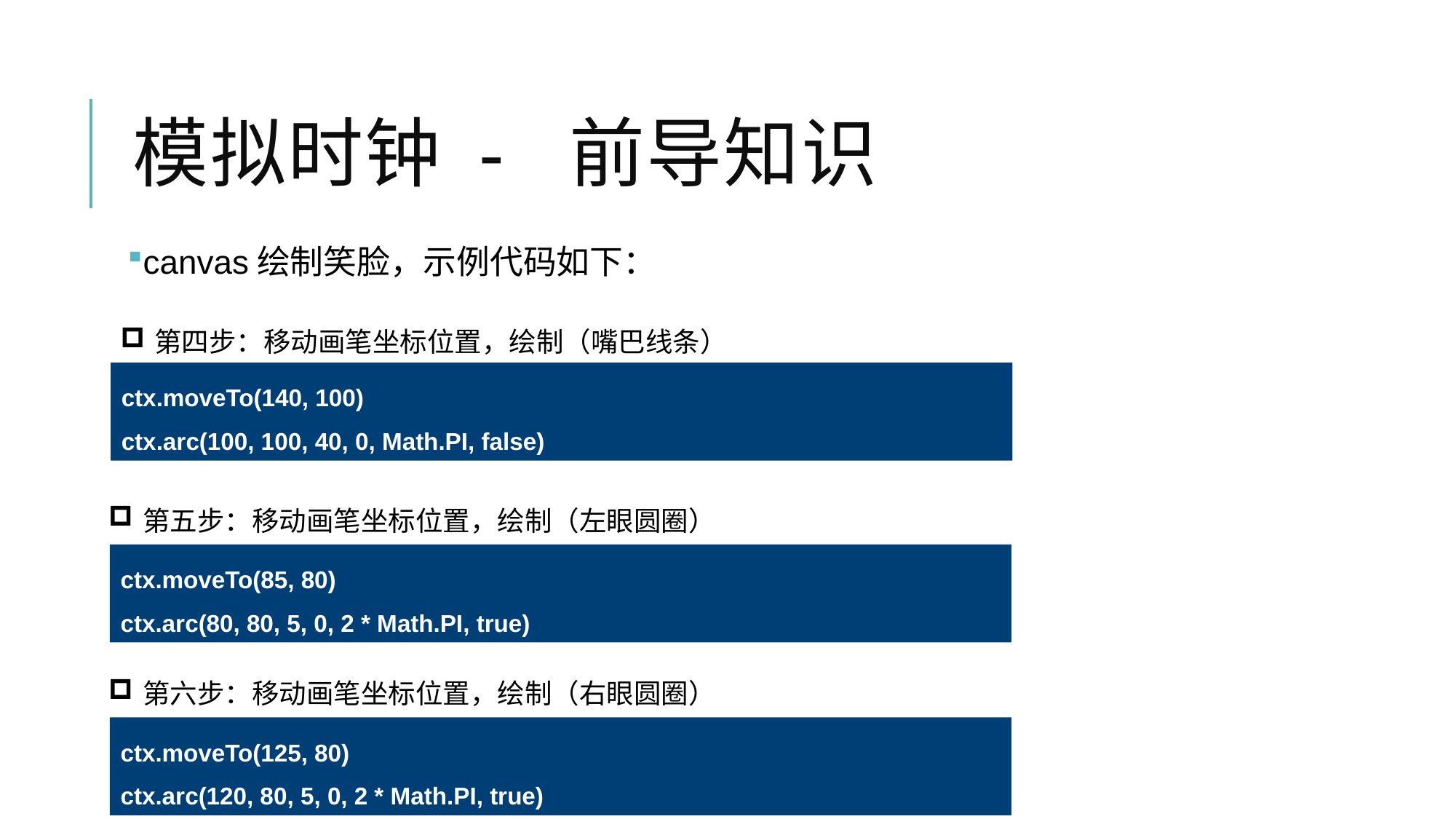

# 模拟时钟 -  前导知识
canvas绘制笑脸，示例代码如下：
第四步：移动画笔坐标位置，绘制（嘴巴线条）
ctx.moveTo(140, 100)
ctx.arc(100, 100, 40, 0, Math.PI, false)
第五步：移动画笔坐标位置，绘制（左眼圆圈）
ctx.moveTo(85, 80)
ctx.arc(80, 80, 5, 0, 2 * Math.PI, true)
第六步：移动画笔坐标位置，绘制（右眼圆圈）
ctx.moveTo(125, 80)
ctx.arc(120, 80, 5, 0, 2 * Math.PI, true)